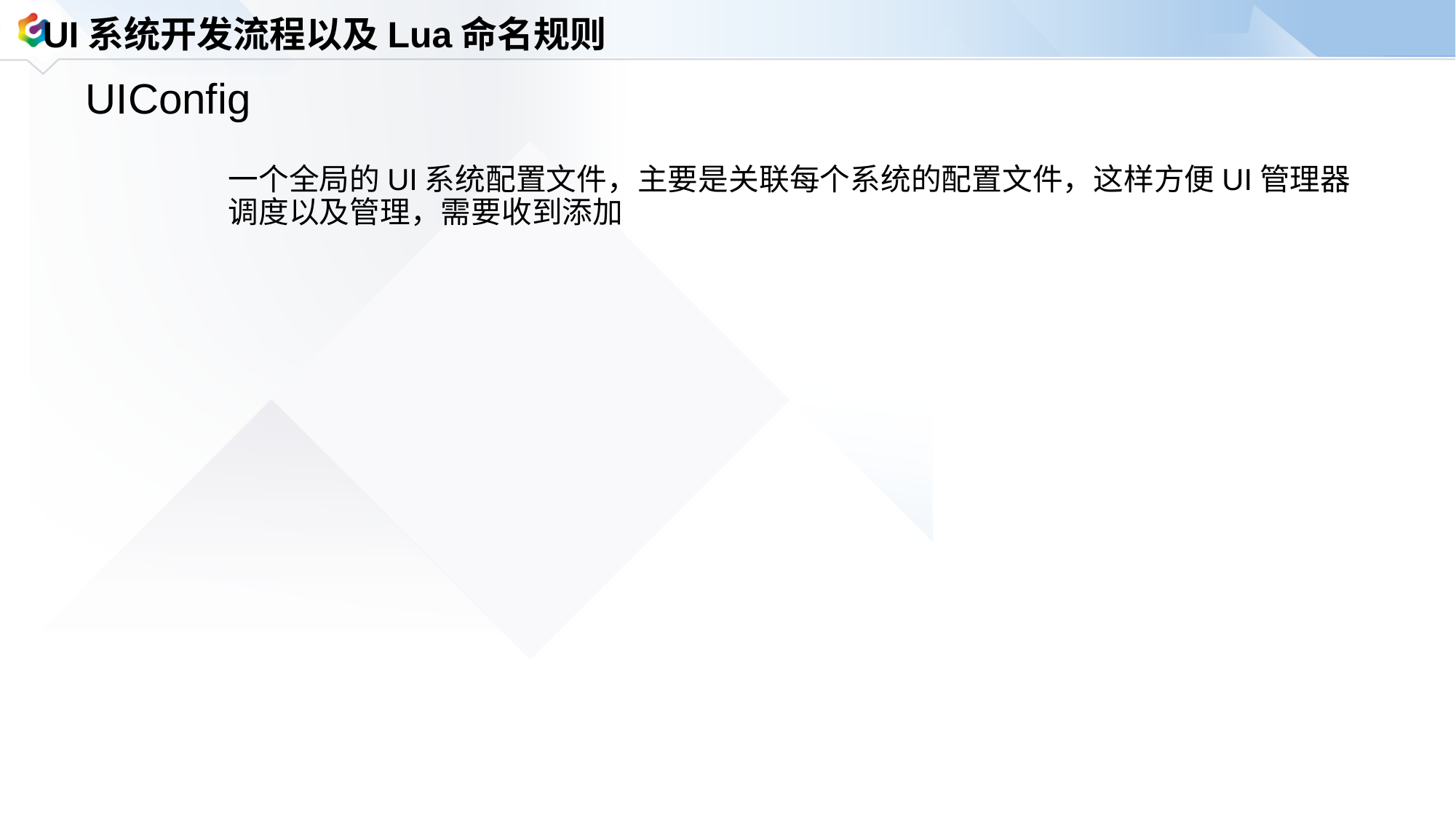

UI系统开发流程以及Lua命名规则

UIConfig
一个全局的UI系统配置文件，主要是关联每个系统的配置文件，这样方便UI管理器调度以及管理，需要收到添加